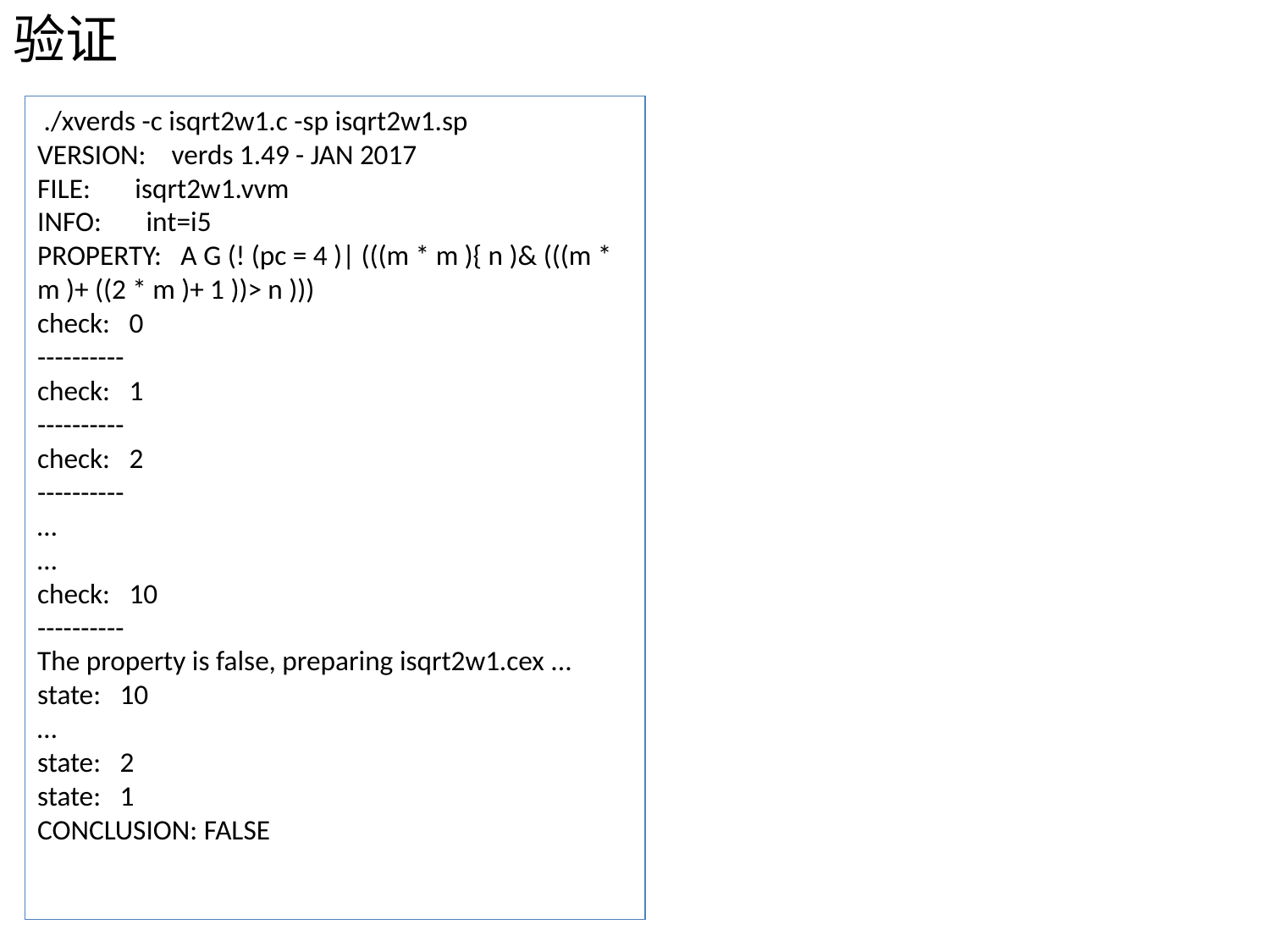

验证
 ./xverds -c isqrt2w1.c -sp isqrt2w1.sp
VERSION:    verds 1.49 - JAN 2017
FILE:       isqrt2w1.vvm
INFO:       int=i5
PROPERTY:   A G (! (pc = 4 )| (((m * m ){ n )& (((m * m )+ ((2 * m )+ 1 ))> n )))
check:   0
----------
check:   1
----------
check:   2
----------
…
…
check:   10
----------
The property is false, preparing isqrt2w1.cex ...
state:   10
…
state:   2
state:   1
CONCLUSION: FALSE